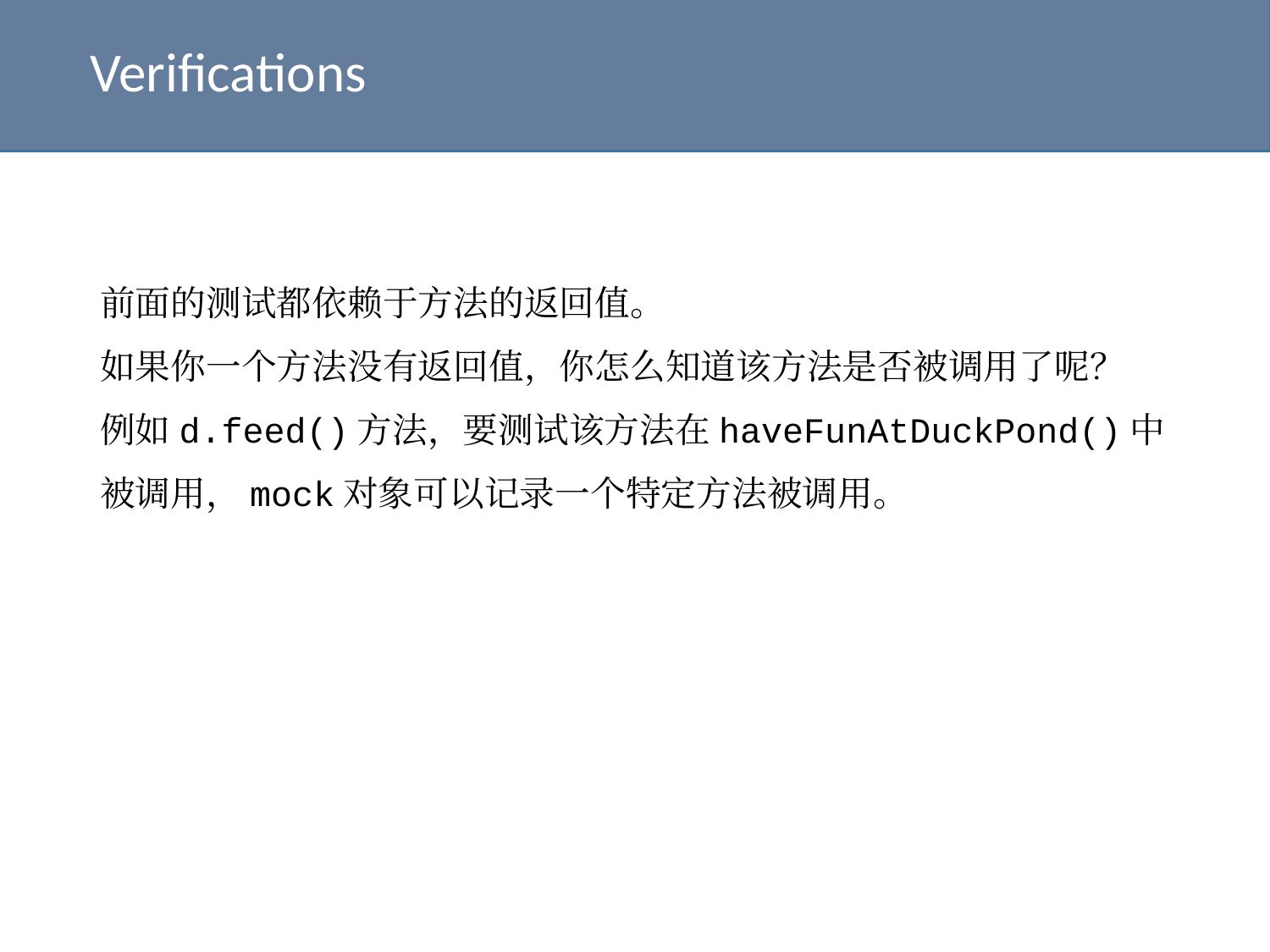

# Verifications
前面的测试都依赖于方法的返回值。
如果你一个方法没有返回值，你怎么知道该方法是否被调用了呢？
例如d.feed()方法，要测试该方法在haveFunAtDuckPond()中被调用，mock对象可以记录一个特定方法被调用。